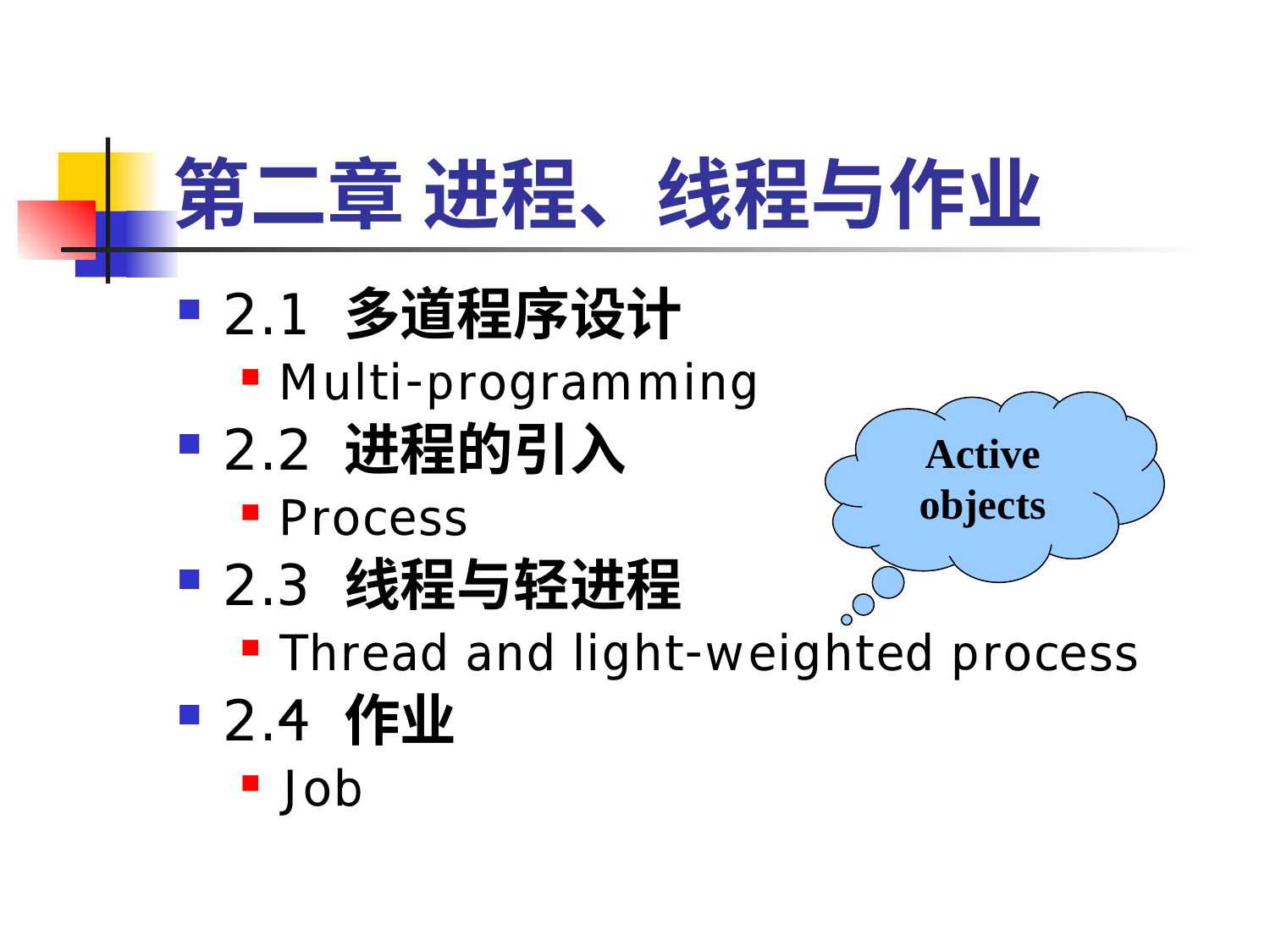

# 第二章 进程、线程与作业
2.1 多道程序设计
Multi-programming
2.2 进程的引入
Process
2.3 线程与轻进程
Thread and light-weighted process
2.4 作业
Job
Active objects